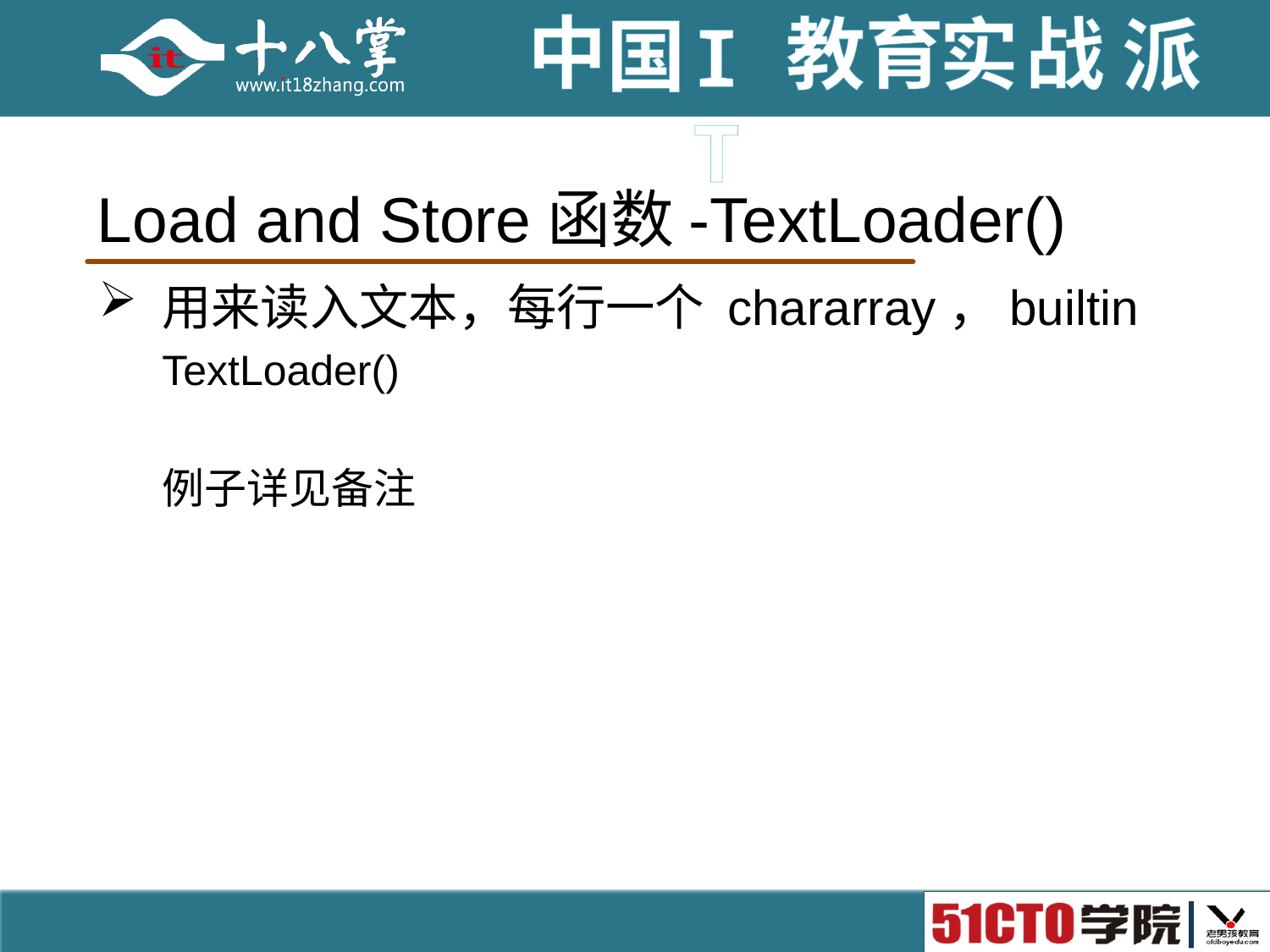

# Load and Store函数-TextLoader()
用来读入文本，每行一个 chararray，builtin
TextLoader()

例子详见备注